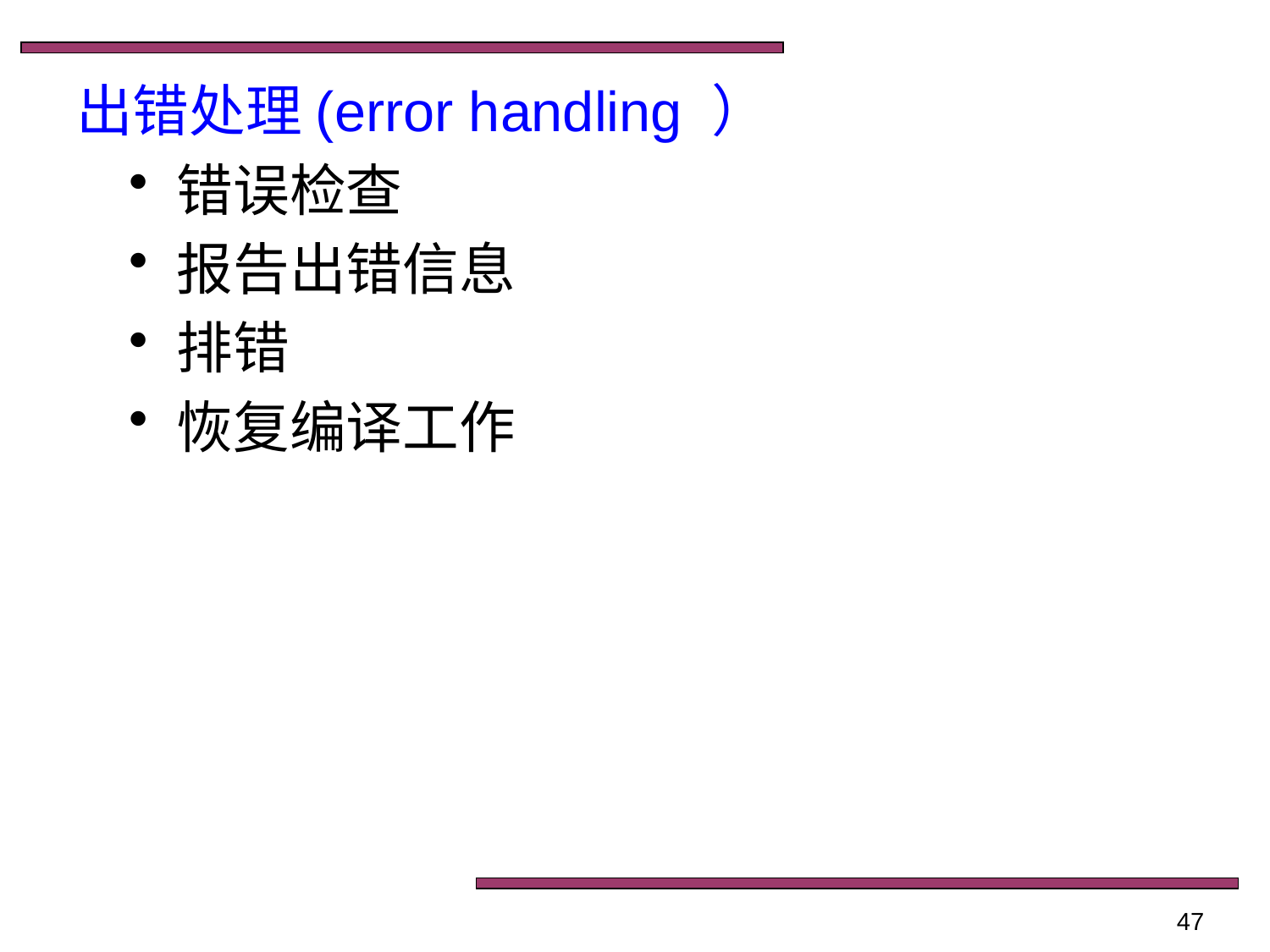

# 出错处理(error handling ）
错误检查
报告出错信息
排错
恢复编译工作
47